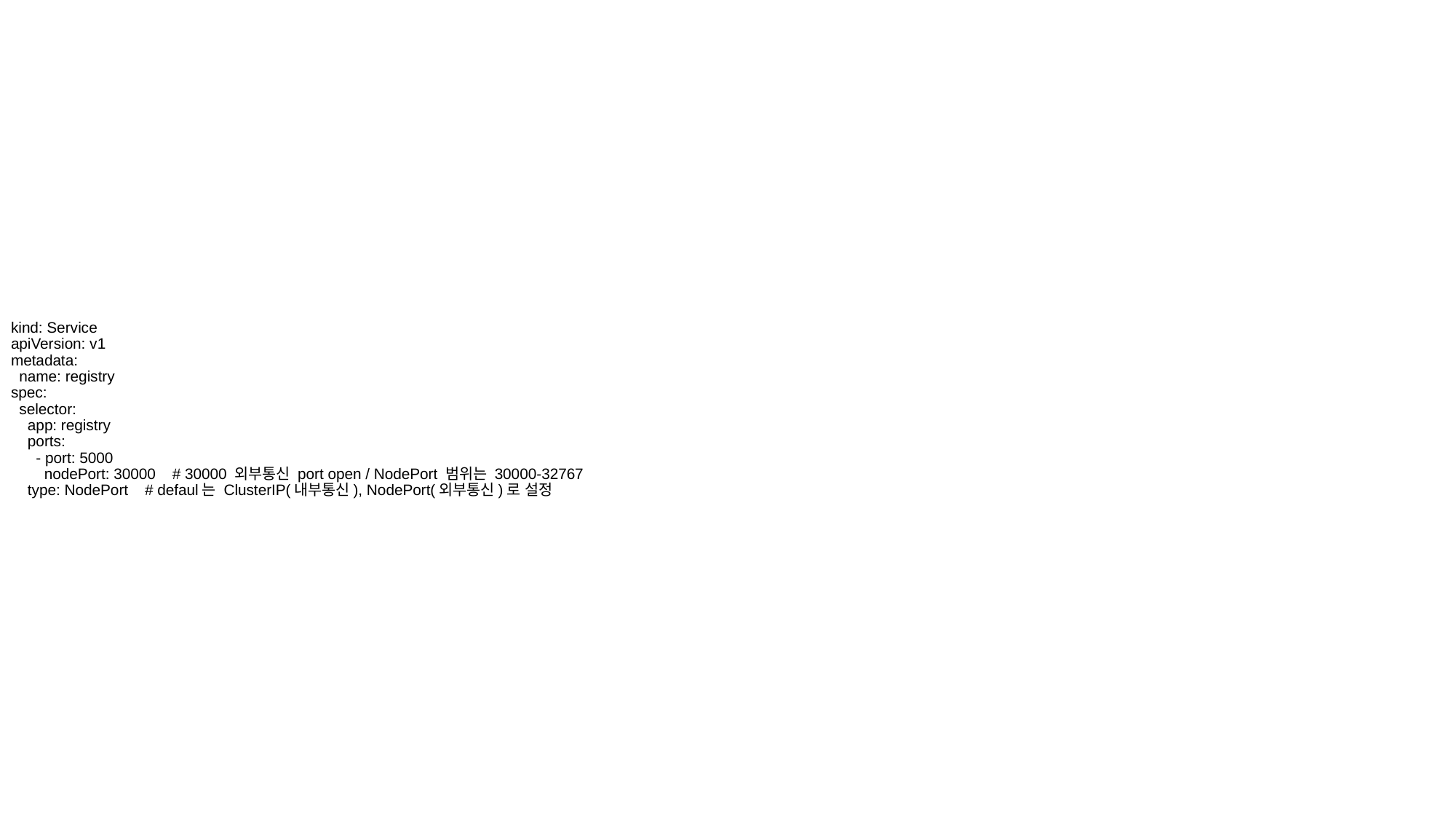

# kind: Service apiVersion: v1 metadata: name: registry spec: selector: app: registry ports: - port: 5000 nodePort: 30000    # 30000 외부통신 port open / NodePort 범위는 30000-32767 type: NodePort    # defaul는 ClusterIP(내부통신), NodePort(외부통신)로 설정